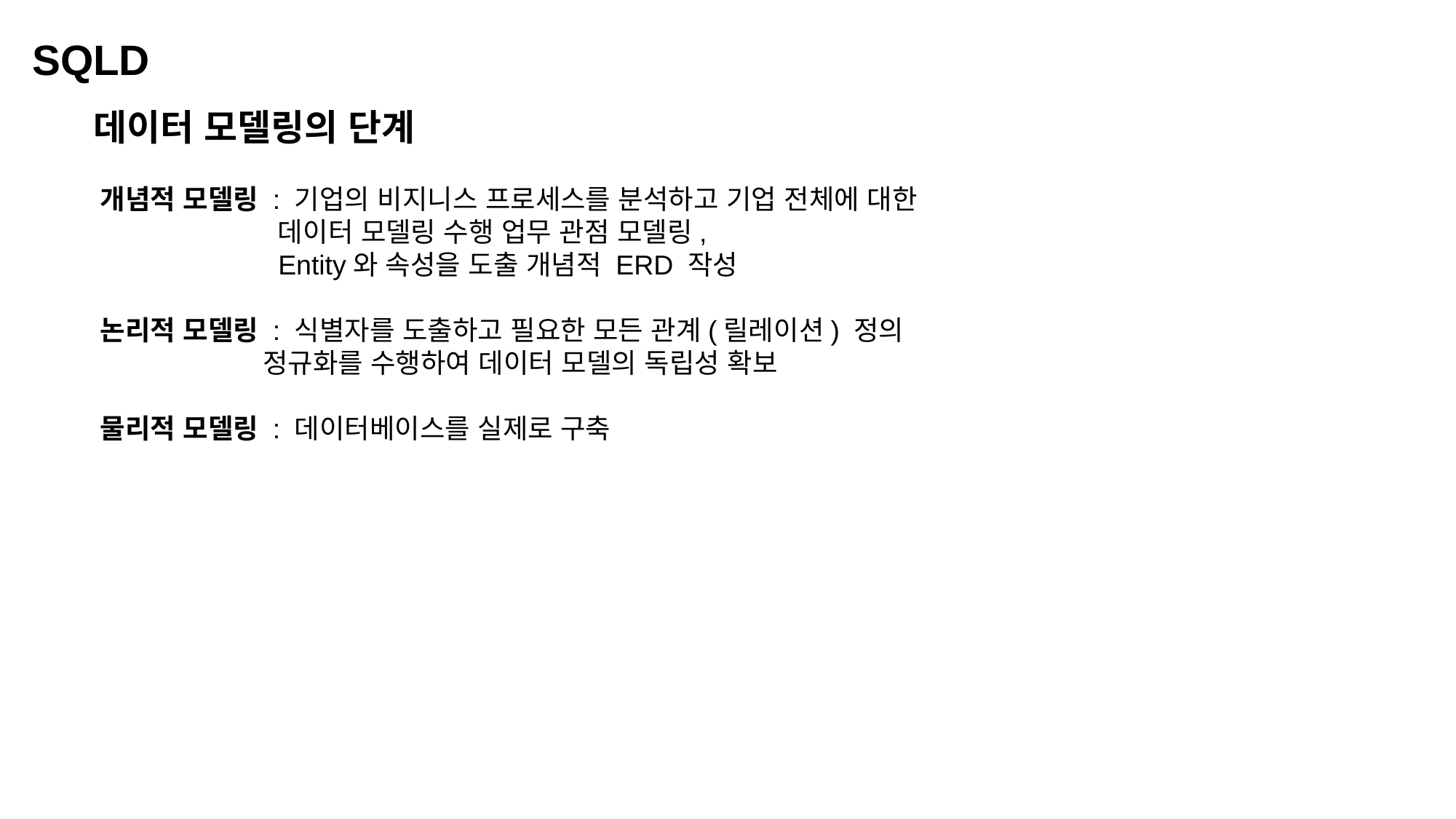

SQLD
데이터 모델링의 단계
개념적 모델링 : 기업의 비지니스 프로세스를 분석하고 기업 전체에 대한
	         데이터 모델링 수행 업무 관점 모델링,
	         Entity와 속성을 도출 개념적 ERD 작성

논리적 모델링 : 식별자를 도출하고 필요한 모든 관계(릴레이션) 정의
	       정규화를 수행하여 데이터 모델의 독립성 확보

물리적 모델링 : 데이터베이스를 실제로 구축